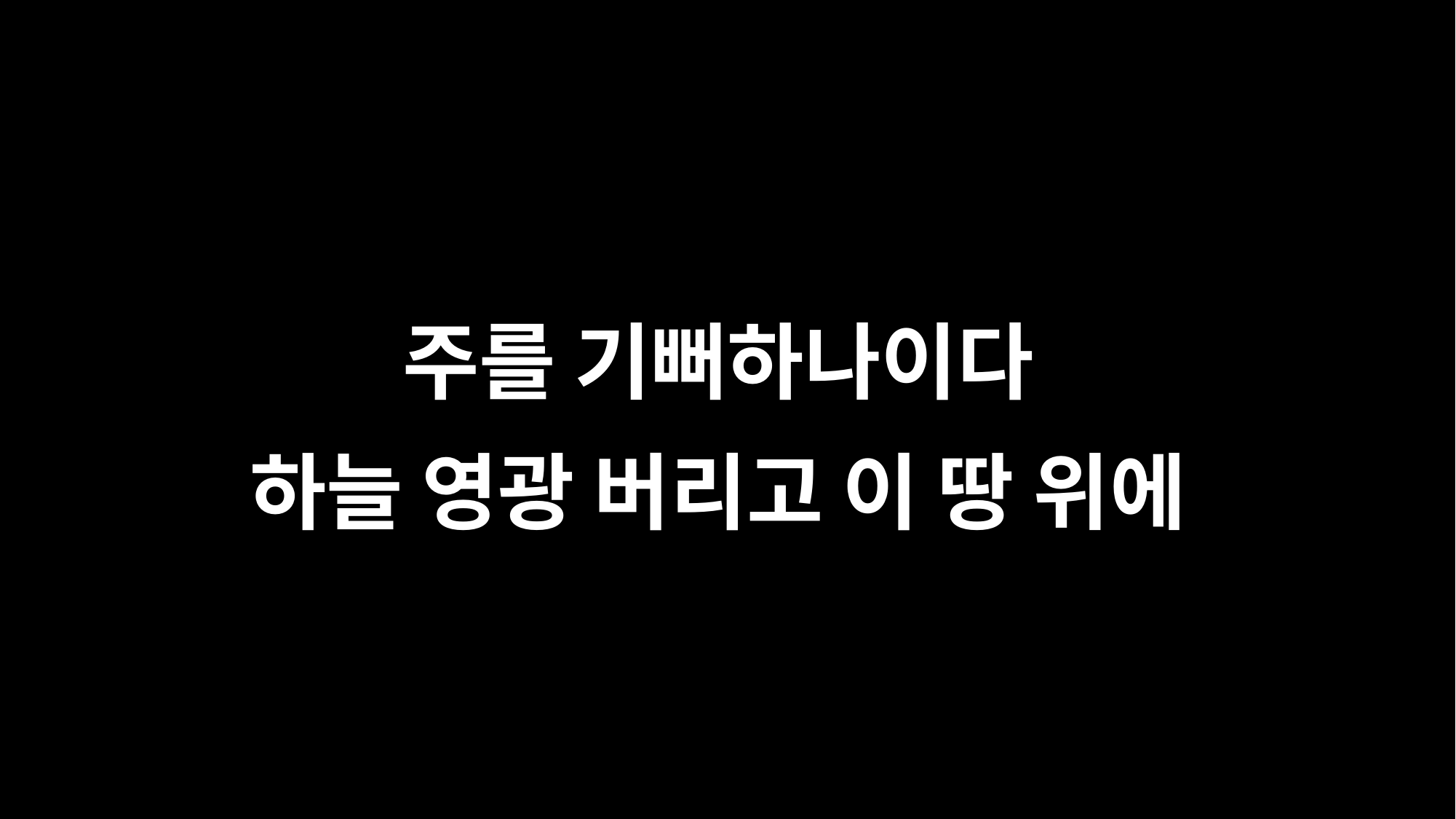

주를 기뻐하나이다
하늘 영광 버리고 이 땅 위에